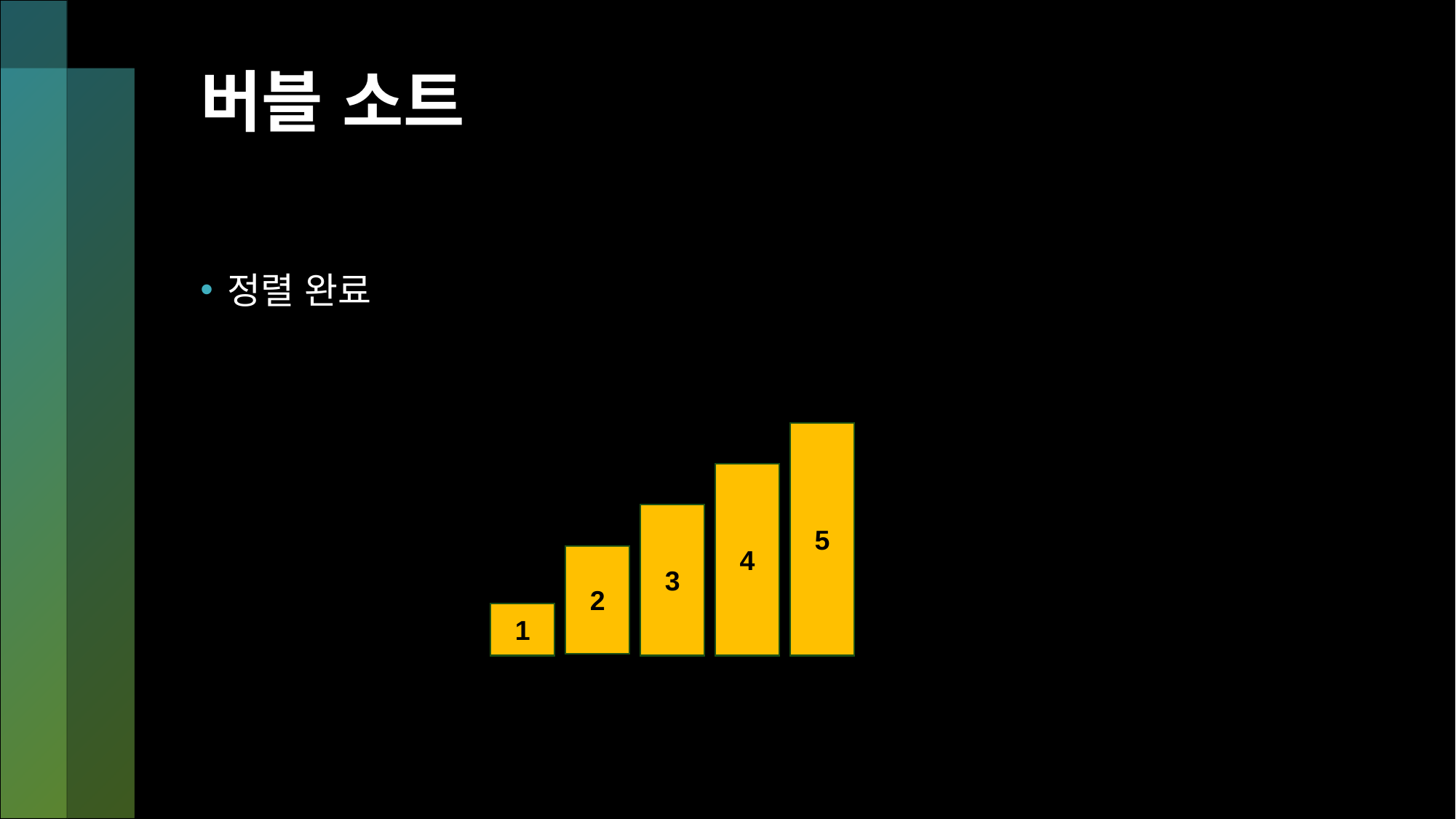

# 버블 소트
정렬 완료
5
4
3
2
1